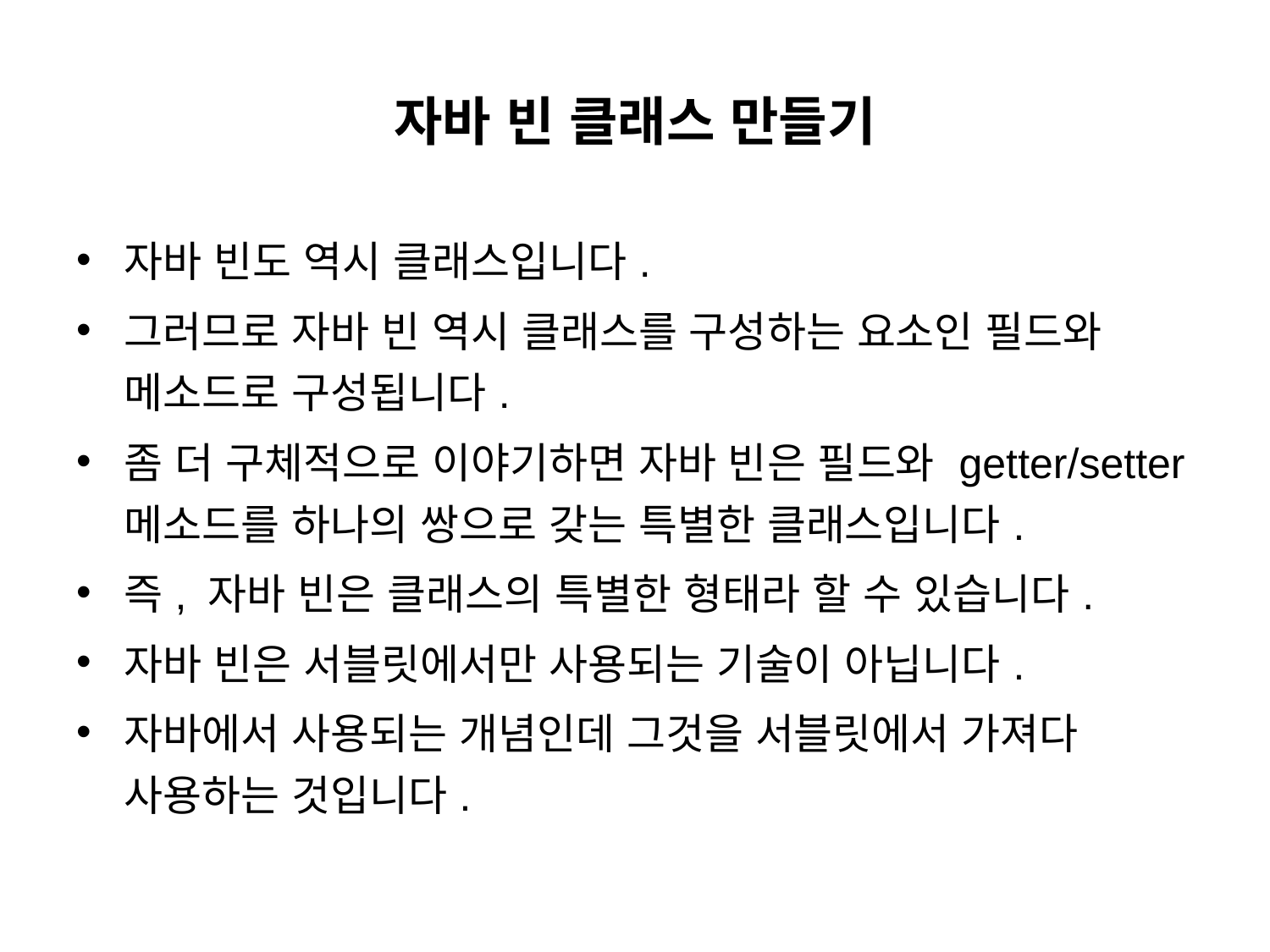

# 자바 빈 클래스 만들기
자바 빈도 역시 클래스입니다.
그러므로 자바 빈 역시 클래스를 구성하는 요소인 필드와 메소드로 구성됩니다.
좀 더 구체적으로 이야기하면 자바 빈은 필드와 getter/setter 메소드를 하나의 쌍으로 갖는 특별한 클래스입니다.
즉, 자바 빈은 클래스의 특별한 형태라 할 수 있습니다.
자바 빈은 서블릿에서만 사용되는 기술이 아닙니다.
자바에서 사용되는 개념인데 그것을 서블릿에서 가져다 사용하는 것입니다.